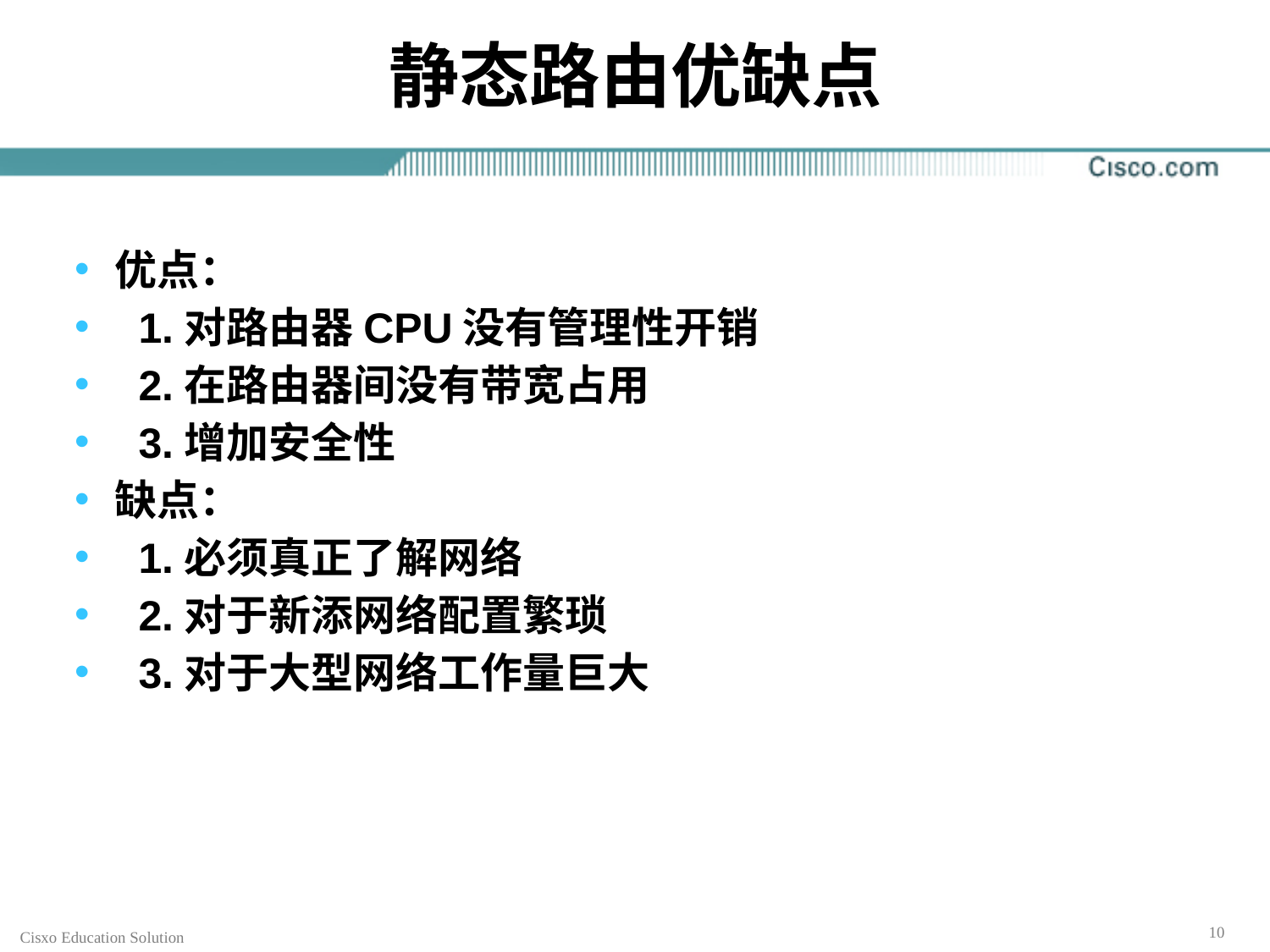

# 静态路由优缺点
优点：
  1.对路由器CPU没有管理性开销
  2.在路由器间没有带宽占用
  3.增加安全性
缺点：
  1.必须真正了解网络
  2.对于新添网络配置繁琐
  3.对于大型网络工作量巨大